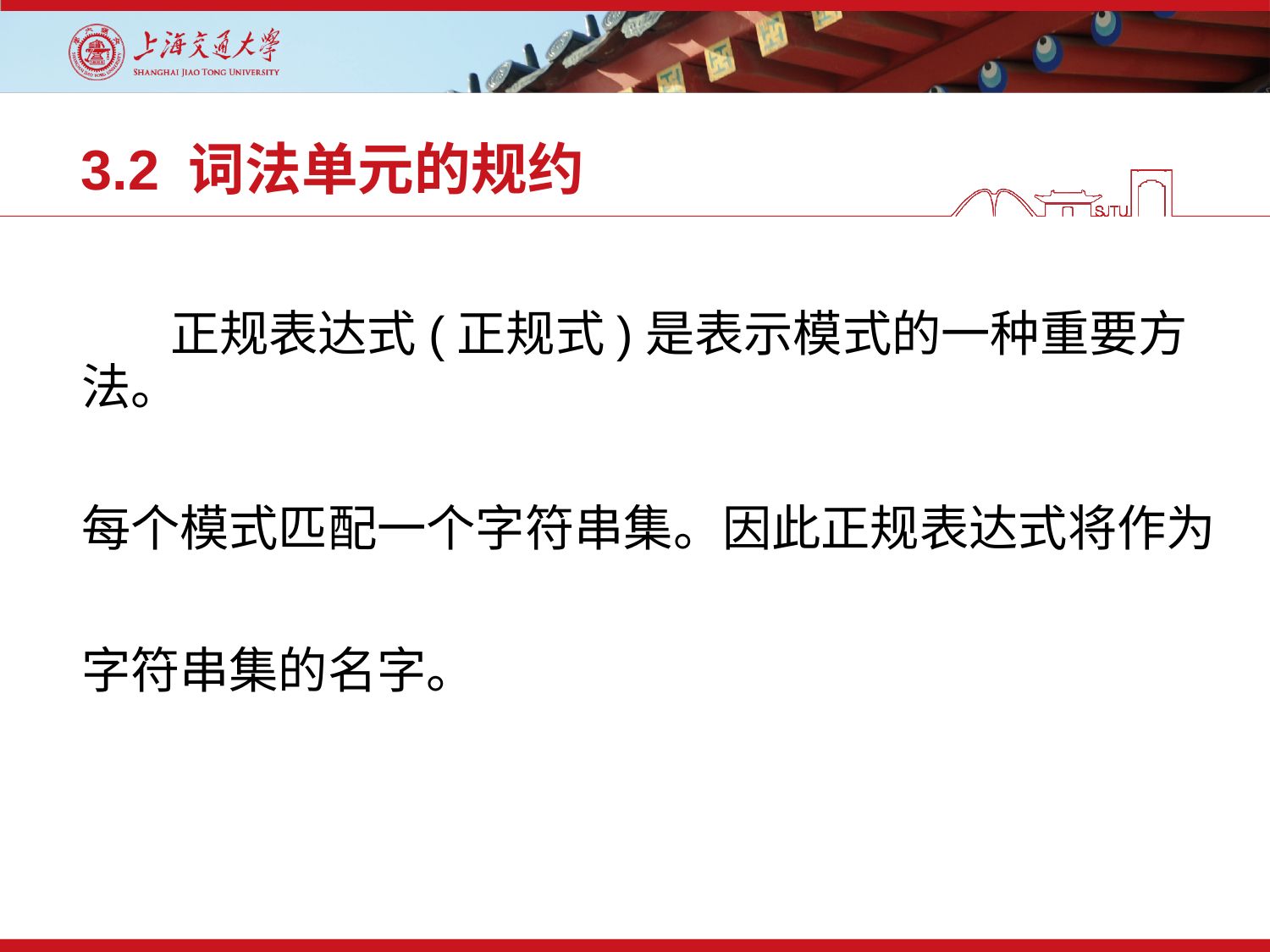

# 3.2 词法单元的规约

       正规表达式(正规式)是表示模式的一种重要方法。

每个模式匹配一个字符串集。因此正规表达式将作为

字符串集的名字。